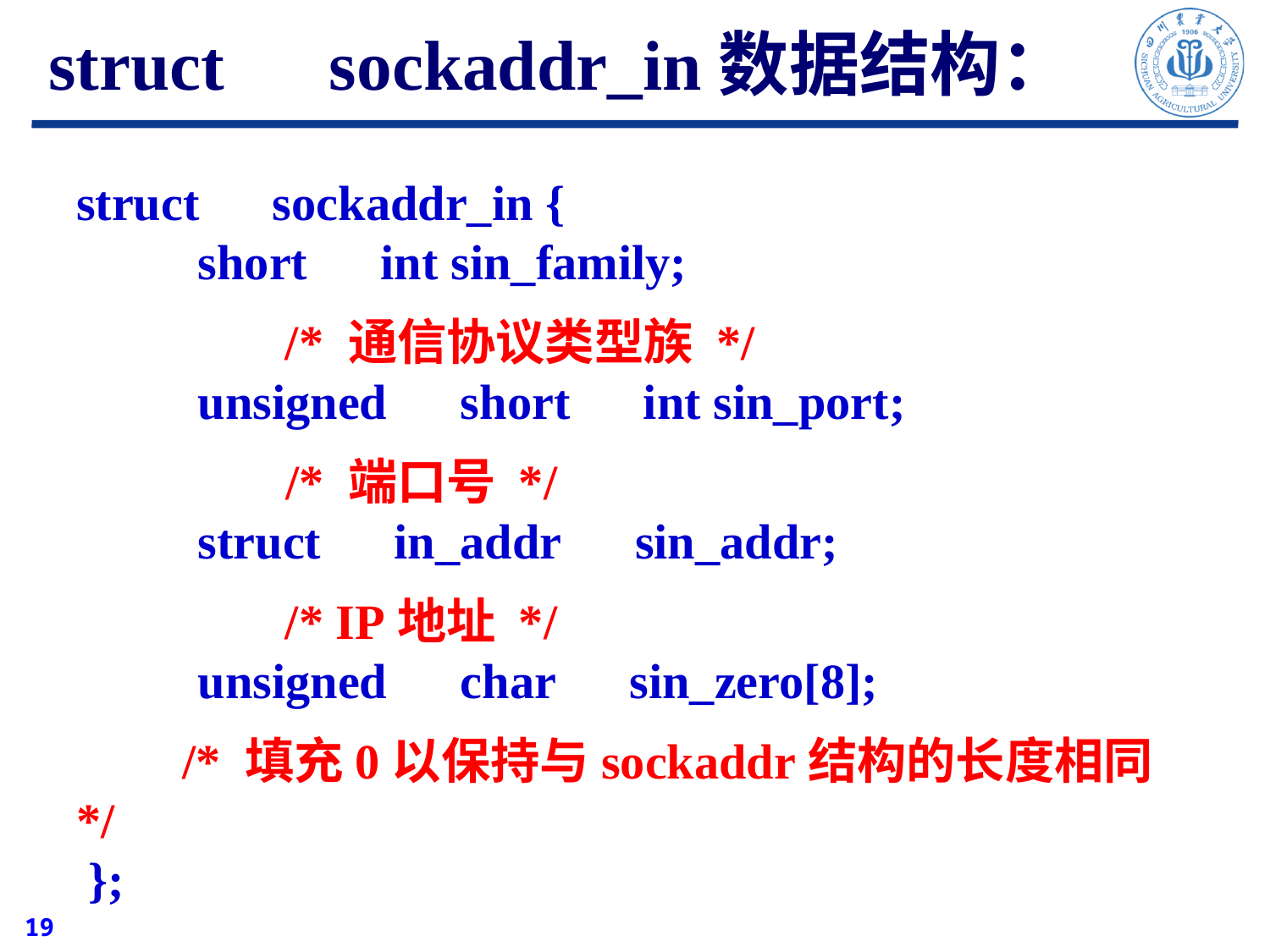

# struct　sockaddr_in数据结构：
struct　sockaddr_in { 
　　 short　int sin_family;
　　　　/* 通信协议类型族 */ 
　　 unsigned　short　int sin_port;
　　　　/* 端口号 */ 
　　 struct　in_addr　sin_addr;
　　　　/* IP地址 */ 
　　 unsigned　char　sin_zero[8];
　    /* 填充0以保持与sockaddr结构的长度相同*/ 
 };